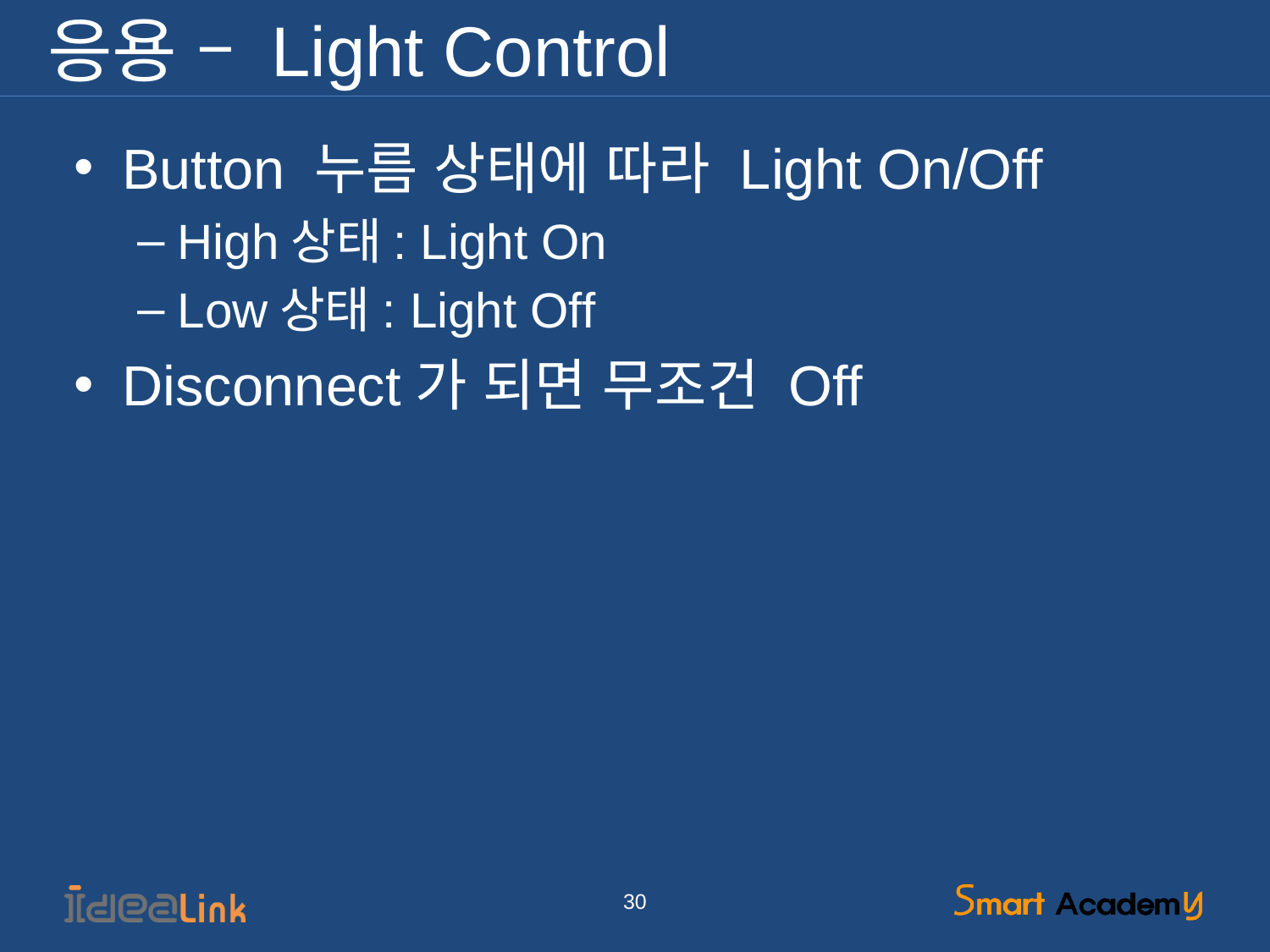

# 응용 – Light Control
Button 누름 상태에 따라 Light On/Off
High상태: Light On
Low상태: Light Off
Disconnect가 되면 무조건 Off
30